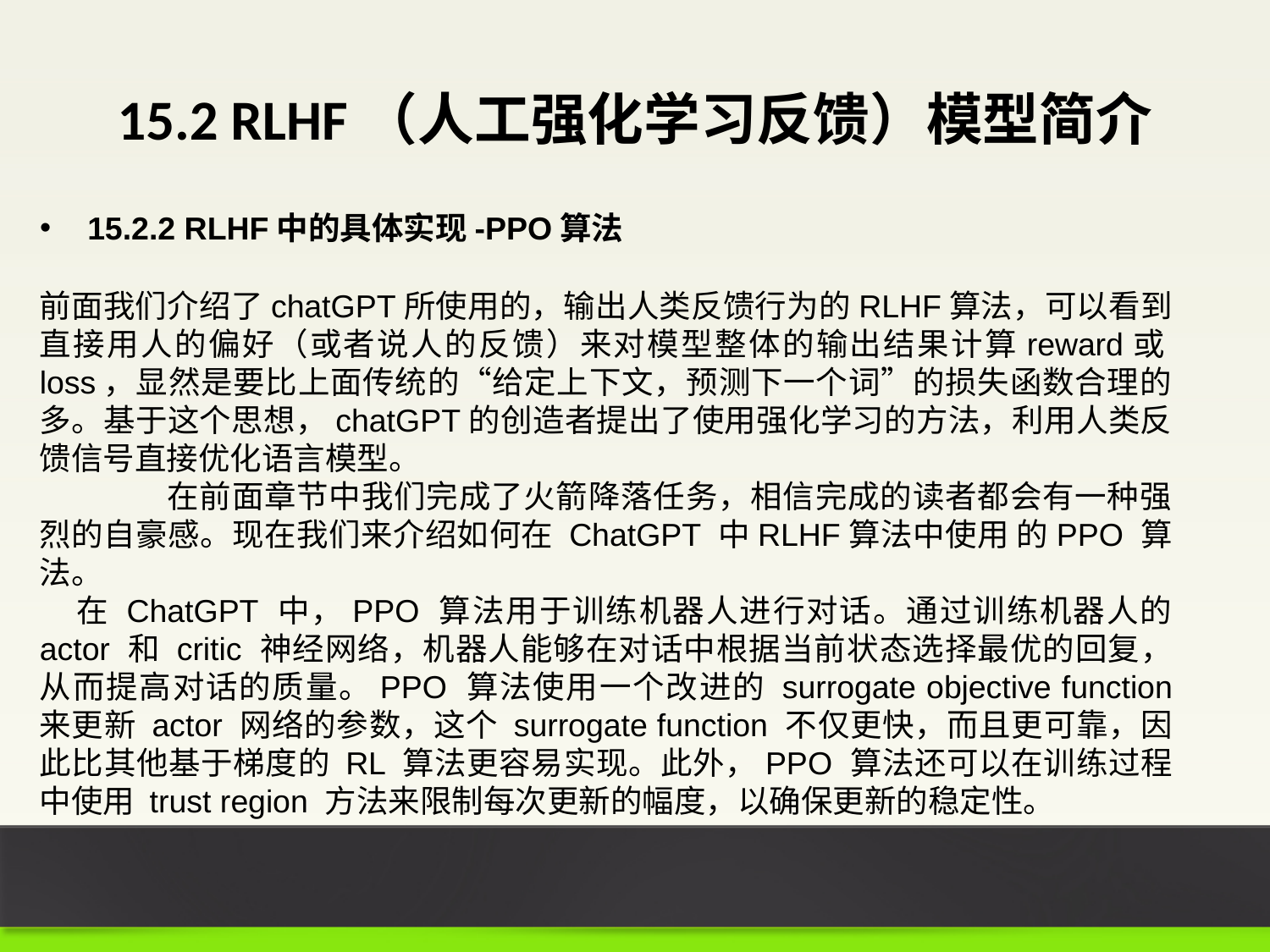

# 15.2 RLHF（人工强化学习反馈）模型简介
15.2.2 RLHF中的具体实现-PPO算法
前面我们介绍了chatGPT所使用的，输出人类反馈行为的RLHF算法，可以看到直接用人的偏好（或者说人的反馈）来对模型整体的输出结果计算reward或loss，显然是要比上面传统的“给定上下文，预测下一个词”的损失函数合理的多。基于这个思想，chatGPT的创造者提出了使用强化学习的方法，利用人类反馈信号直接优化语言模型。
	在前面章节中我们完成了火箭降落任务，相信完成的读者都会有一种强烈的自豪感。现在我们来介绍如何在 ChatGPT 中RLHF算法中使用 的PPO 算法。
在 ChatGPT 中，PPO 算法用于训练机器人进行对话。通过训练机器人的 actor 和 critic 神经网络，机器人能够在对话中根据当前状态选择最优的回复，从而提高对话的质量。PPO 算法使用一个改进的 surrogate objective function 来更新 actor 网络的参数，这个 surrogate function 不仅更快，而且更可靠，因此比其他基于梯度的 RL 算法更容易实现。此外，PPO 算法还可以在训练过程中使用 trust region 方法来限制每次更新的幅度，以确保更新的稳定性。